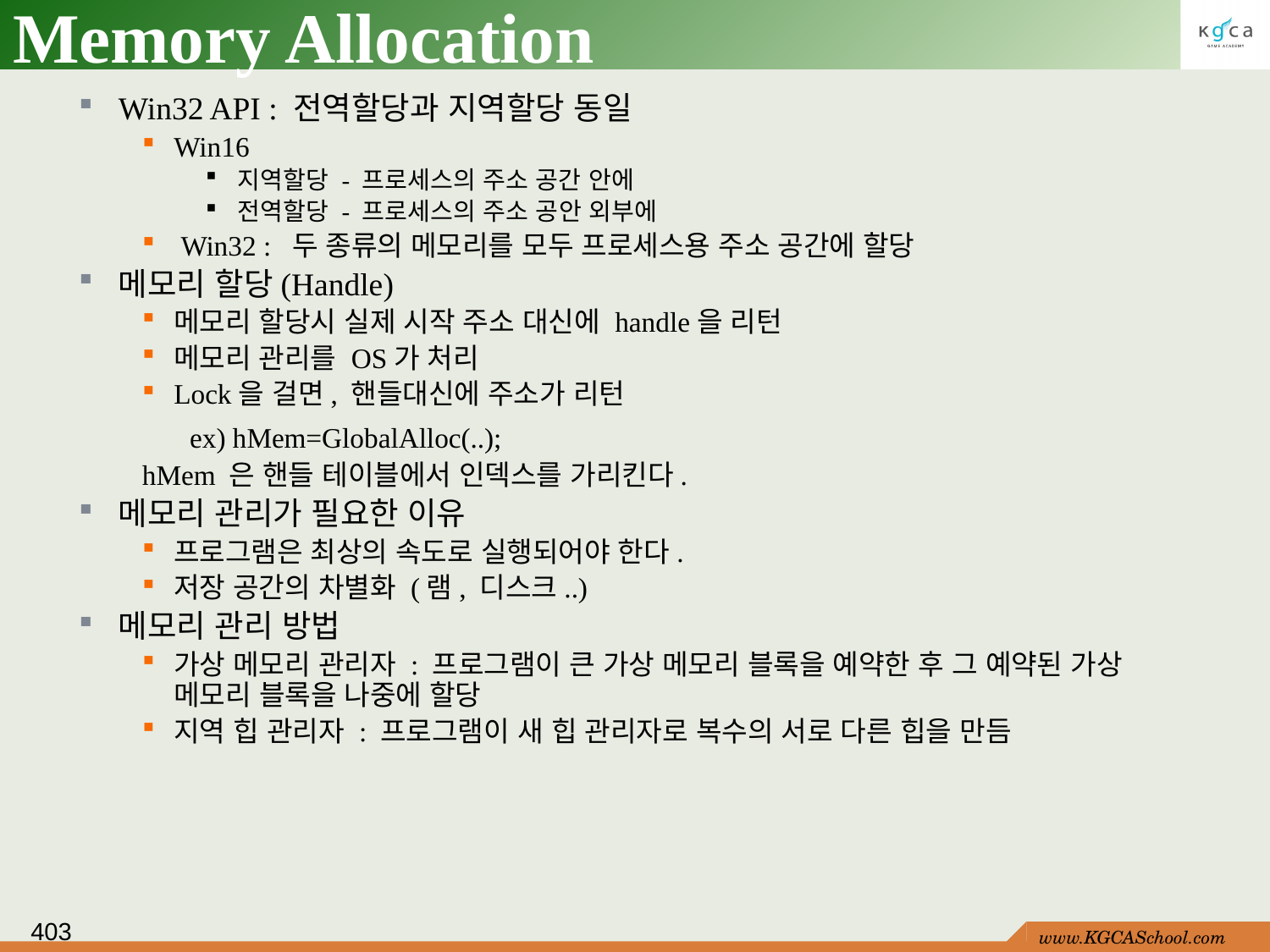

# Memory Allocation
Win32 API : 전역할당과 지역할당 동일
Win16
지역할당 - 프로세스의 주소 공간 안에
전역할당 - 프로세스의 주소 공안 외부에
 Win32 :  두 종류의 메모리를 모두 프로세스용 주소 공간에 할당
메모리 할당(Handle)
메모리 할당시 실제 시작 주소 대신에 handle을 리턴
메모리 관리를 OS가 처리
Lock을 걸면, 핸들대신에 주소가 리턴
		ex) hMem=GlobalAlloc(..);
hMem 은 핸들 테이블에서 인덱스를 가리킨다.
메모리 관리가 필요한 이유
프로그램은 최상의 속도로 실행되어야 한다.
저장 공간의 차별화 (램, 디스크..)
메모리 관리 방법
가상 메모리 관리자 : 프로그램이 큰 가상 메모리 블록을 예약한 후 그 예약된 가상 메모리 블록을 나중에 할당
지역 힙 관리자 : 프로그램이 새 힙 관리자로 복수의 서로 다른 힙을 만듬
403